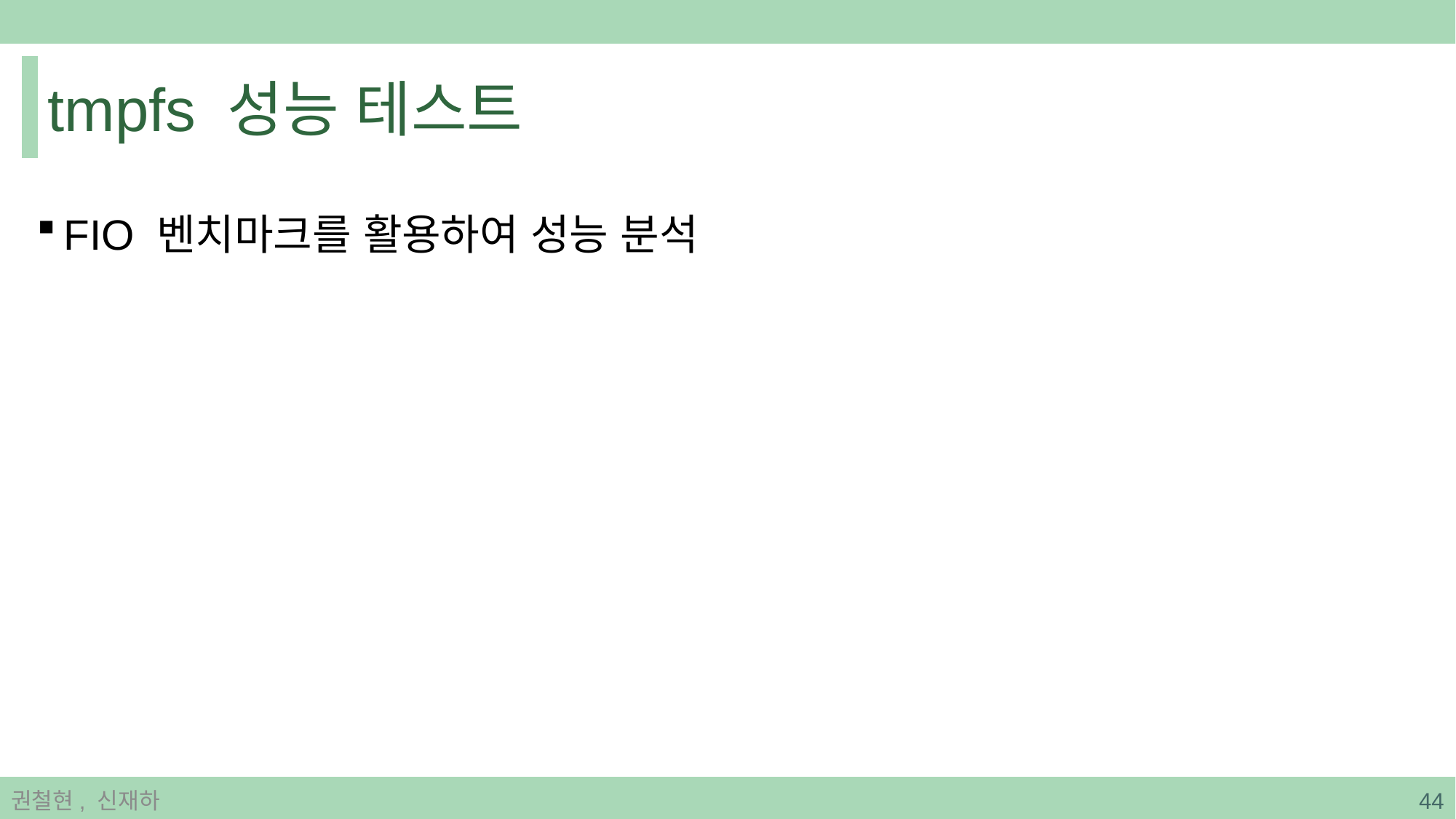

# tmpfs 성능 테스트
FIO 벤치마크를 활용하여 성능 분석
권철현, 신재하
44